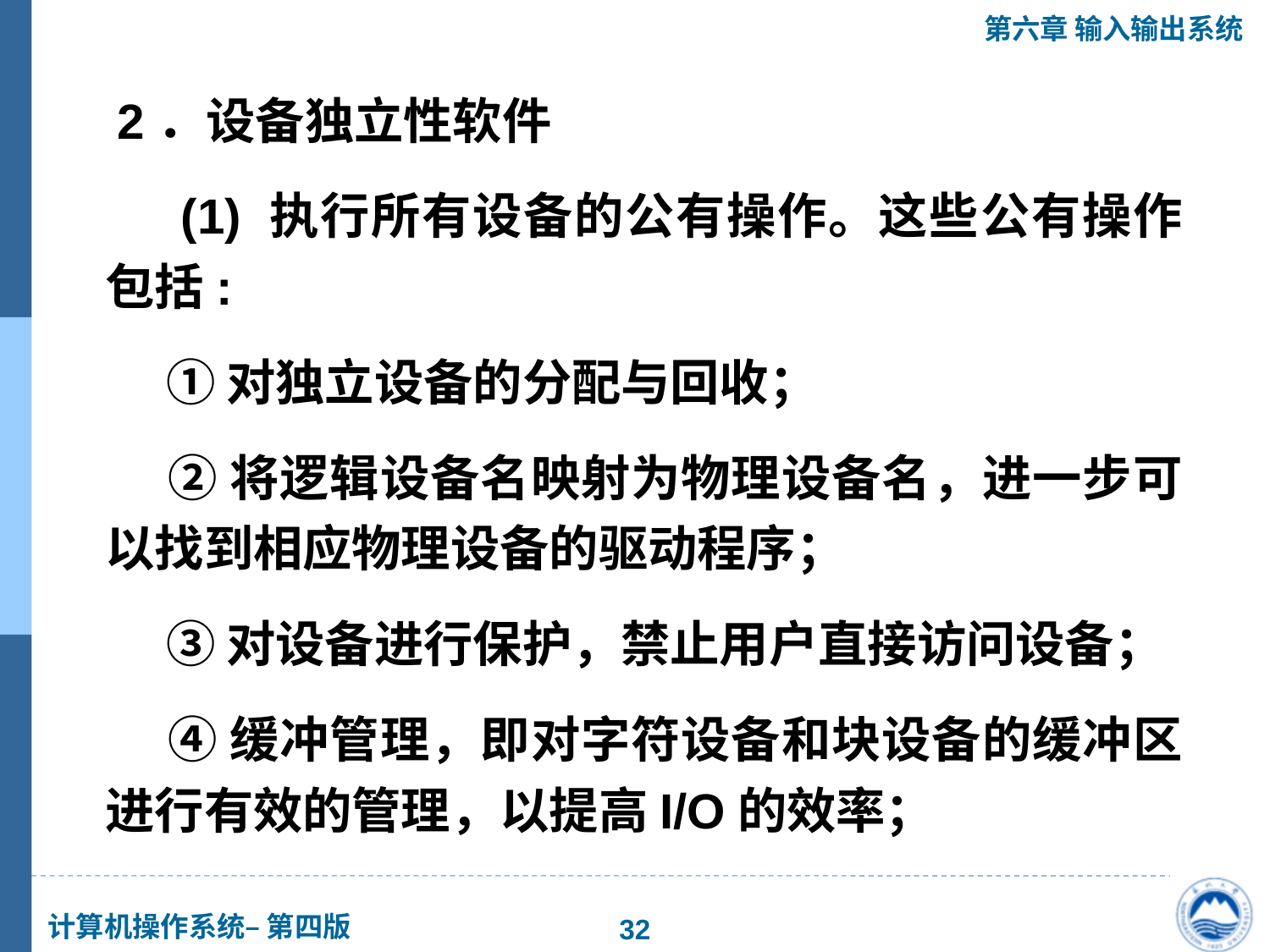

2．设备独立性软件
　　(1) 执行所有设备的公有操作。这些公有操作包括:
　　① 对独立设备的分配与回收；
　　② 将逻辑设备名映射为物理设备名，进一步可以找到相应物理设备的驱动程序；
　　③ 对设备进行保护，禁止用户直接访问设备；
　　④ 缓冲管理，即对字符设备和块设备的缓冲区进行有效的管理，以提高I/O的效率；